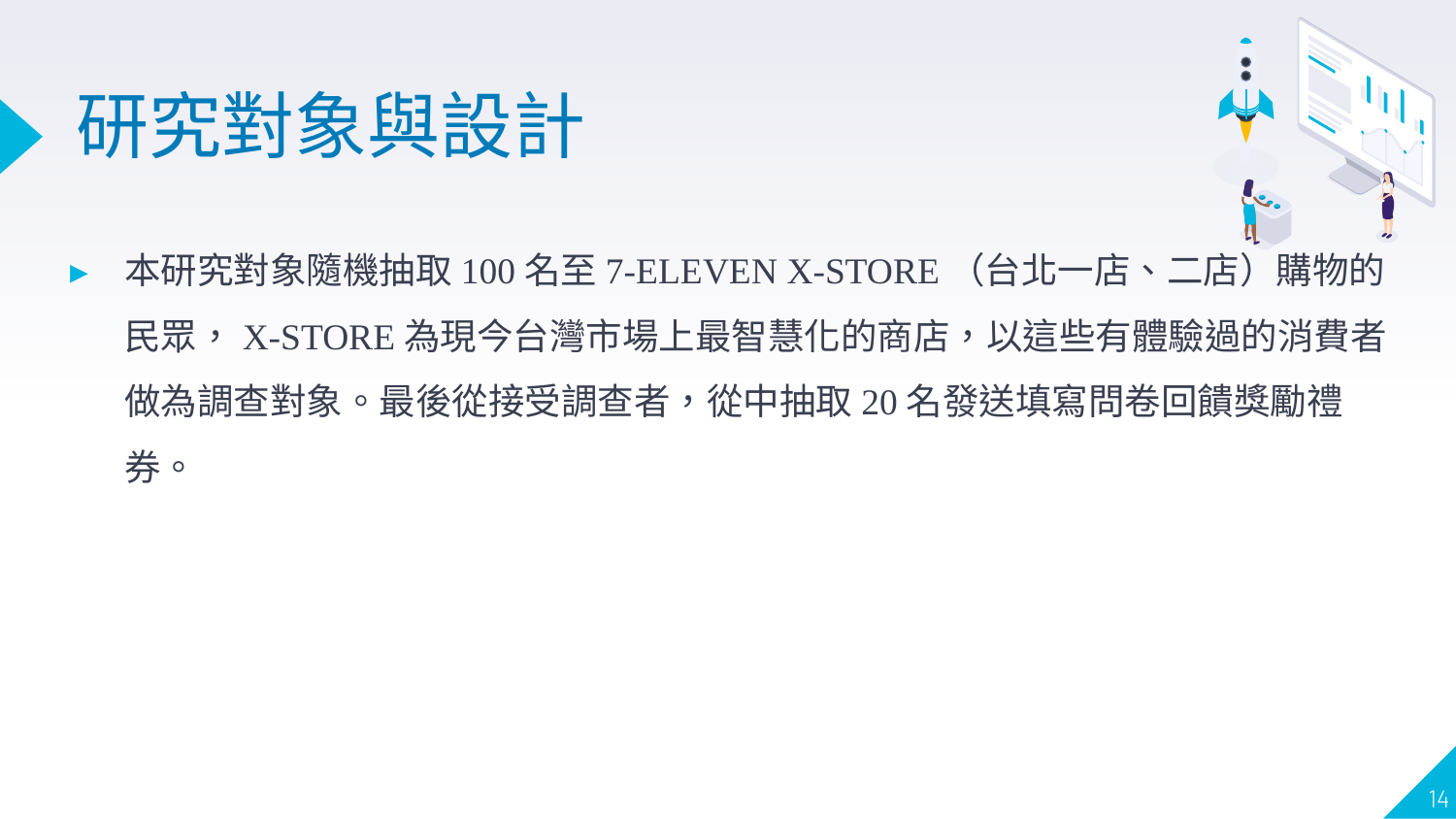

# 研究對象與設計
本研究對象隨機抽取100名至7-ELEVEN X-STORE（台北一店、二店）購物的民眾，X-STORE為現今台灣市場上最智慧化的商店，以這些有體驗過的消費者做為調查對象。最後從接受調查者，從中抽取20名發送填寫問卷回饋獎勵禮券。
14